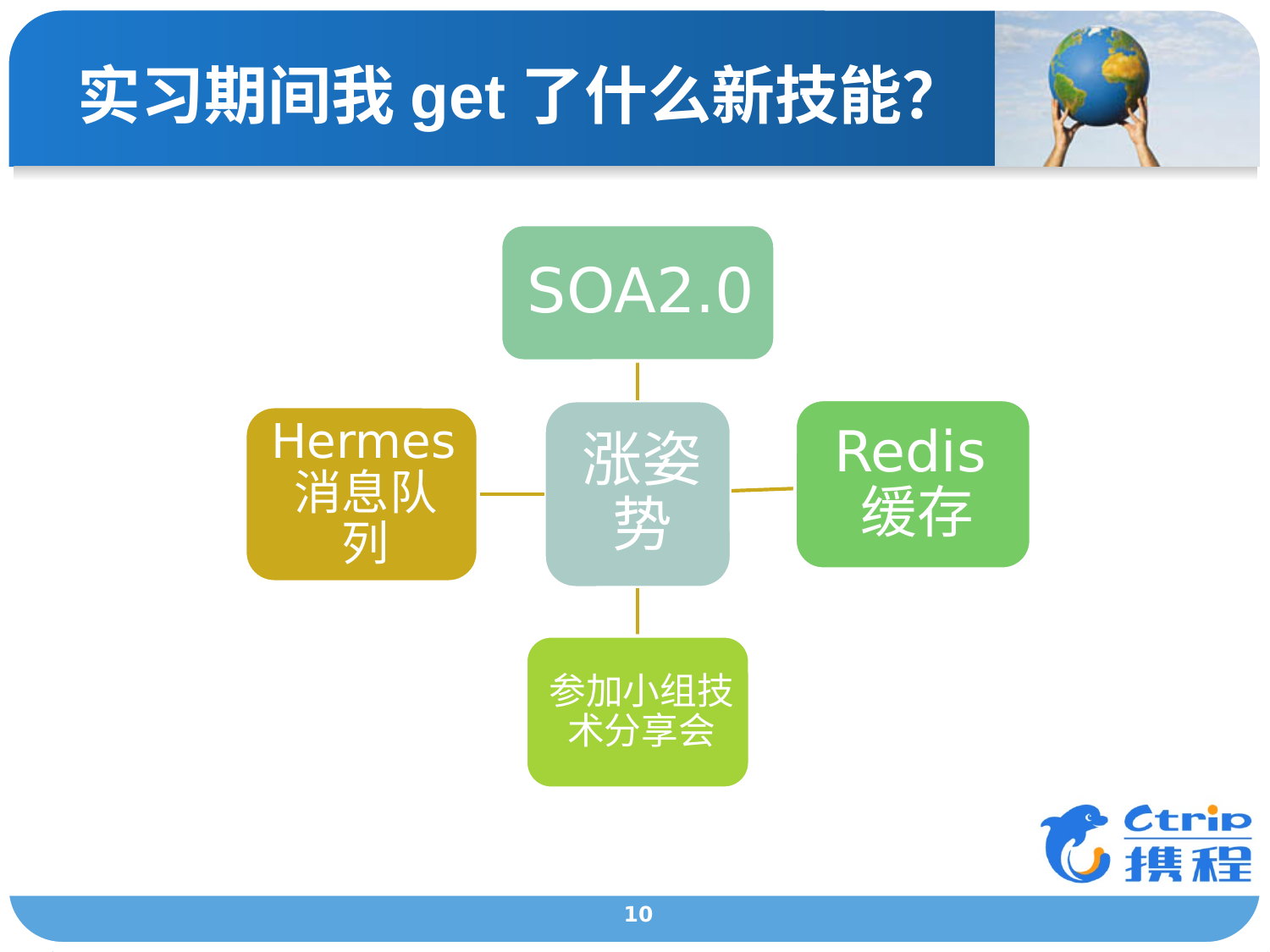

# 实习期间我get了什么新技能？
涨姿势
SOA2.0
Redis缓存
参加小组技术分享会
Hermes消息队列

10